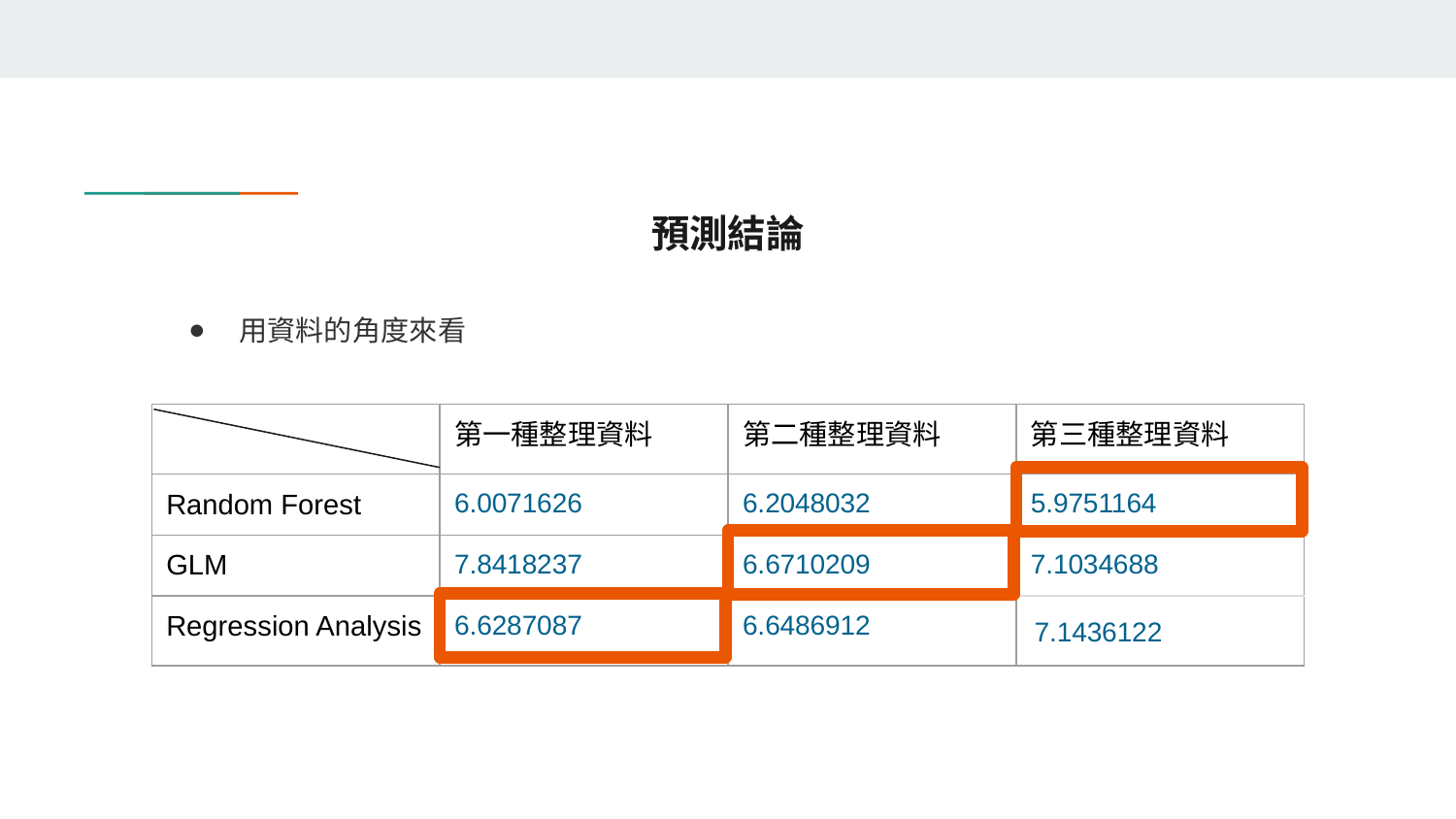

# 預測結論
用資料的角度來看
|  | 第一種整理資料 | 第二種整理資料 | 第三種整理資料 |
| --- | --- | --- | --- |
| Random Forest | 6.0071626 | 6.2048032 | 5.9751164 |
| GLM | 7.8418237 | 6.6710209 | 7.1034688 |
| Regression Analysis | 6.6287087 | 6.6486912 | 7.1436122 |